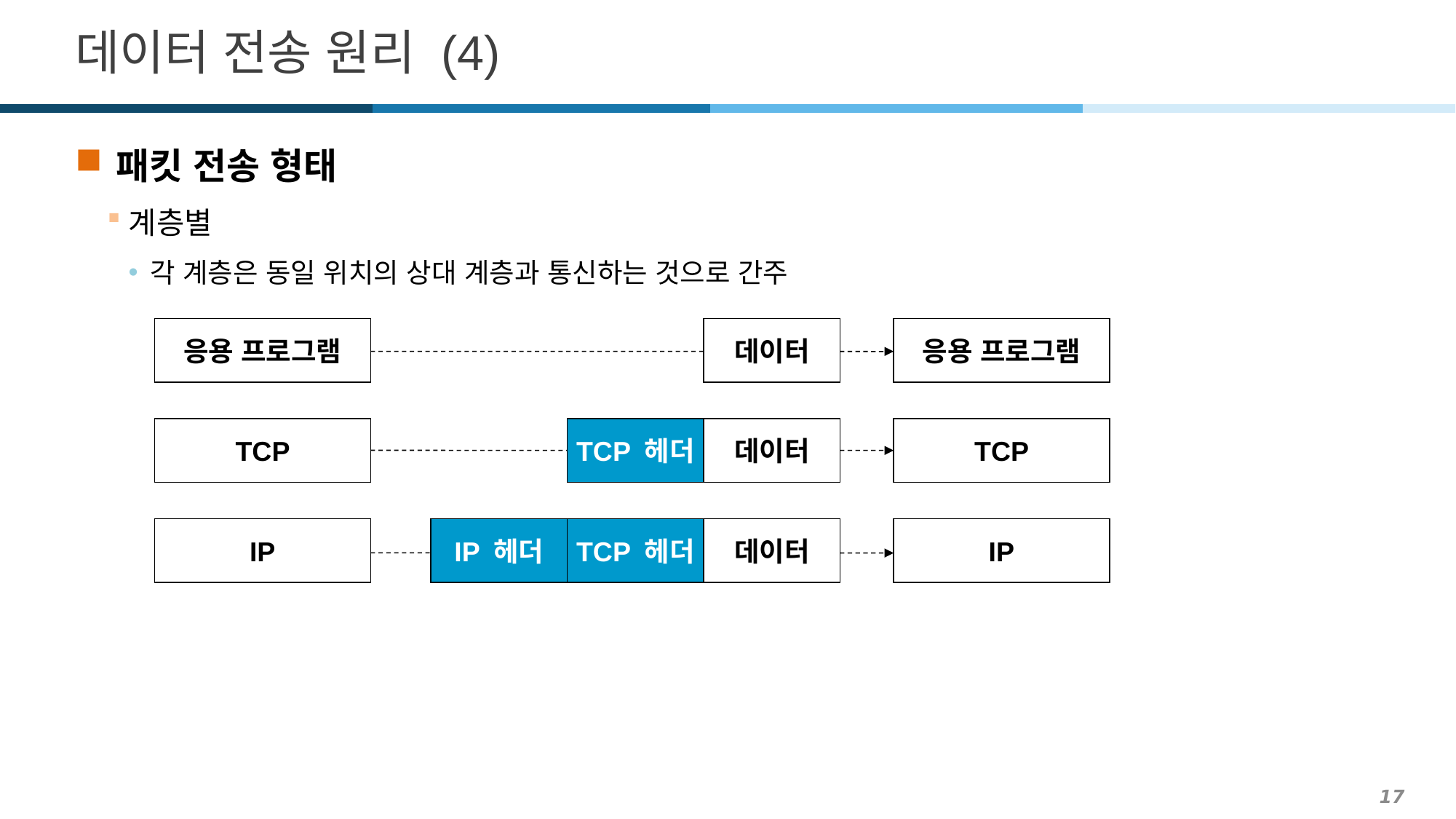

# 데이터 전송 원리 (4)
패킷 전송 형태
계층별
각 계층은 동일 위치의 상대 계층과 통신하는 것으로 간주
응용 프로그램
데이터
응용 프로그램

TCP
TCP 헤더
데이터
TCP

IP
IP 헤더
TCP 헤더
데이터
IP